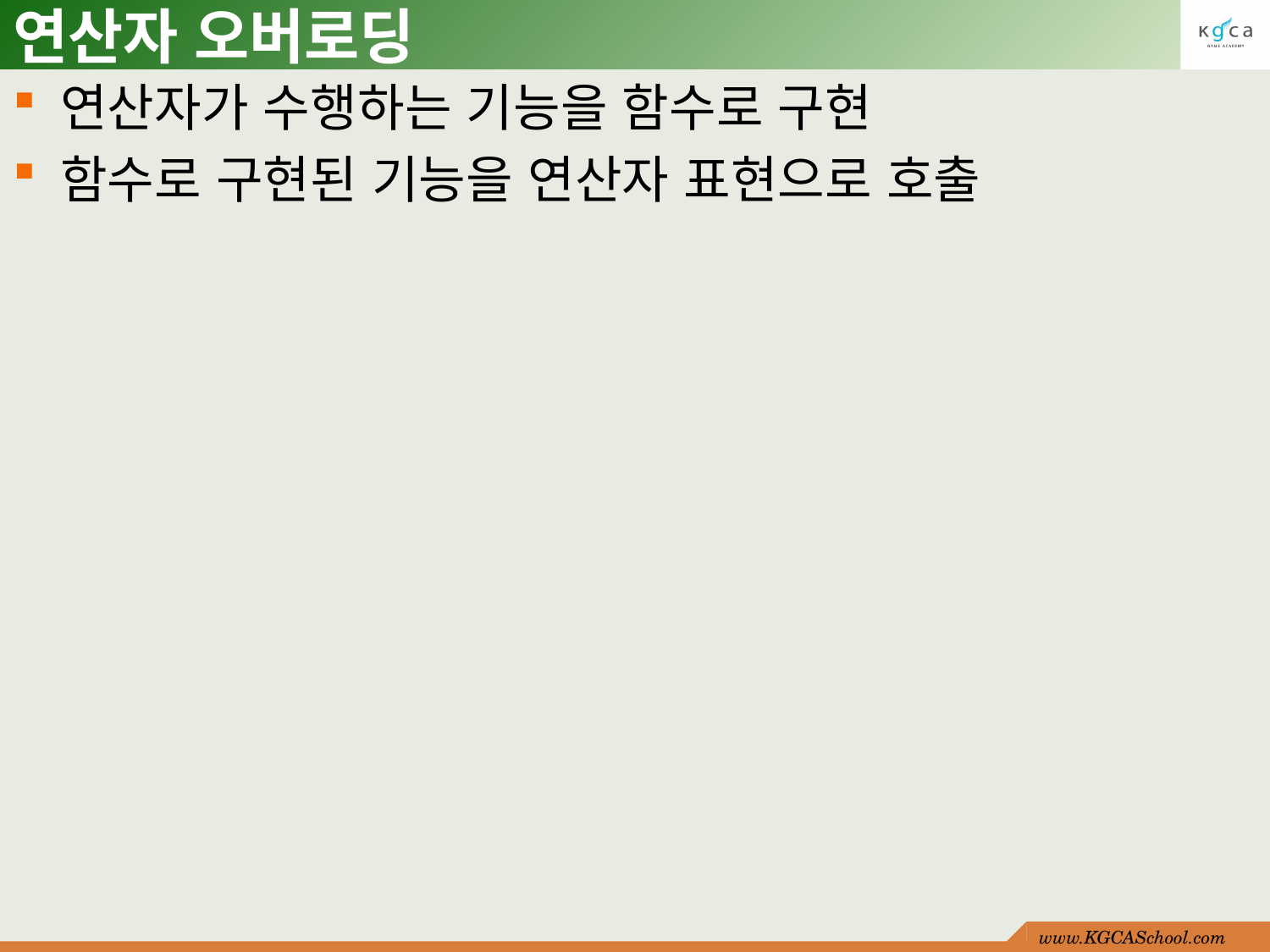

# 연산자 오버로딩
연산자가 수행하는 기능을 함수로 구현
함수로 구현된 기능을 연산자 표현으로 호출